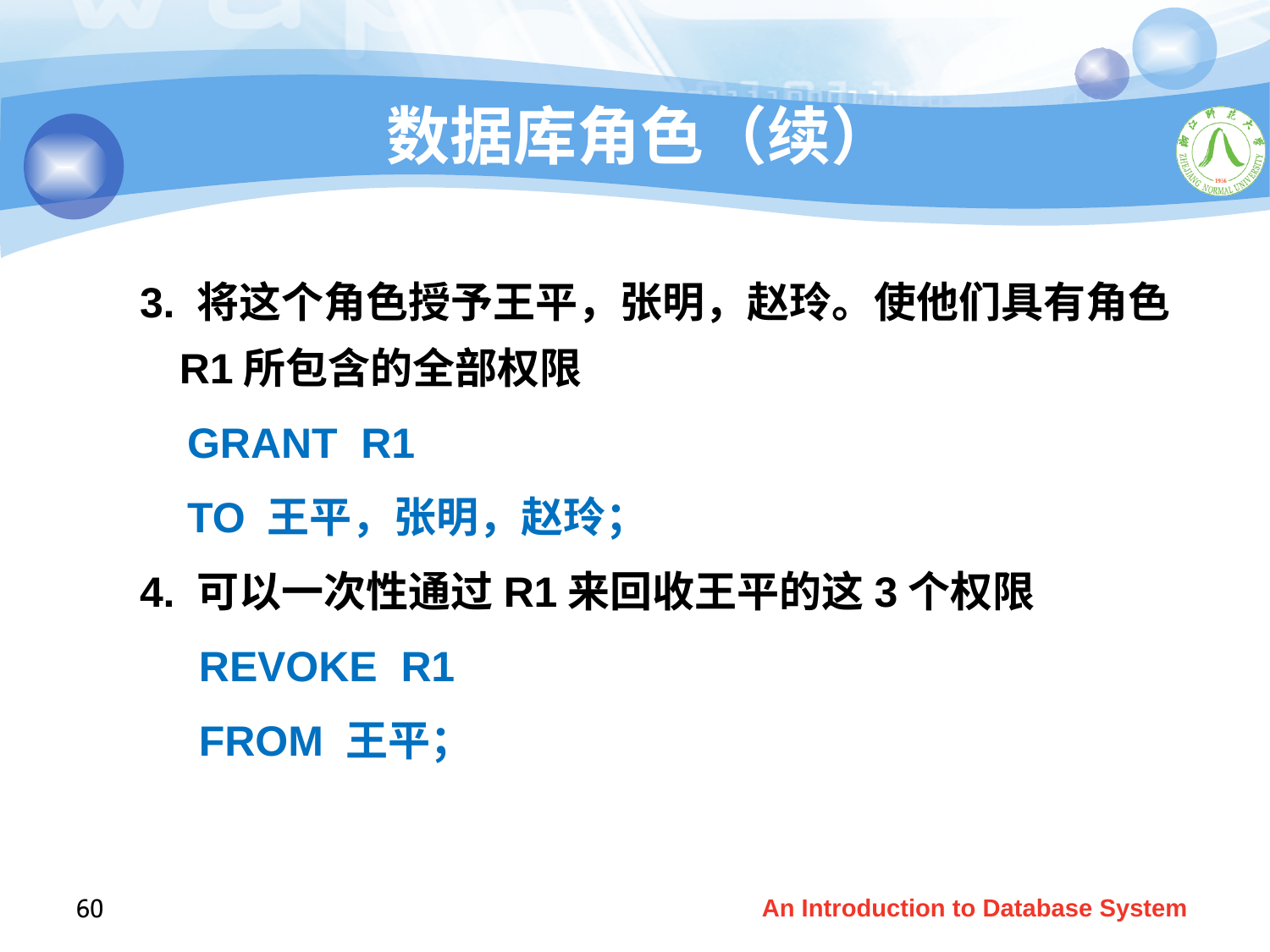

# 数据库角色（续）
3. 将这个角色授予王平，张明，赵玲。使他们具有角色R1所包含的全部权限
    GRANT  R1
    TO 王平，张明，赵玲；
4. 可以一次性通过R1来回收王平的这3个权限
     REVOKE  R1
     FROM 王平；

60
An Introduction to Database System